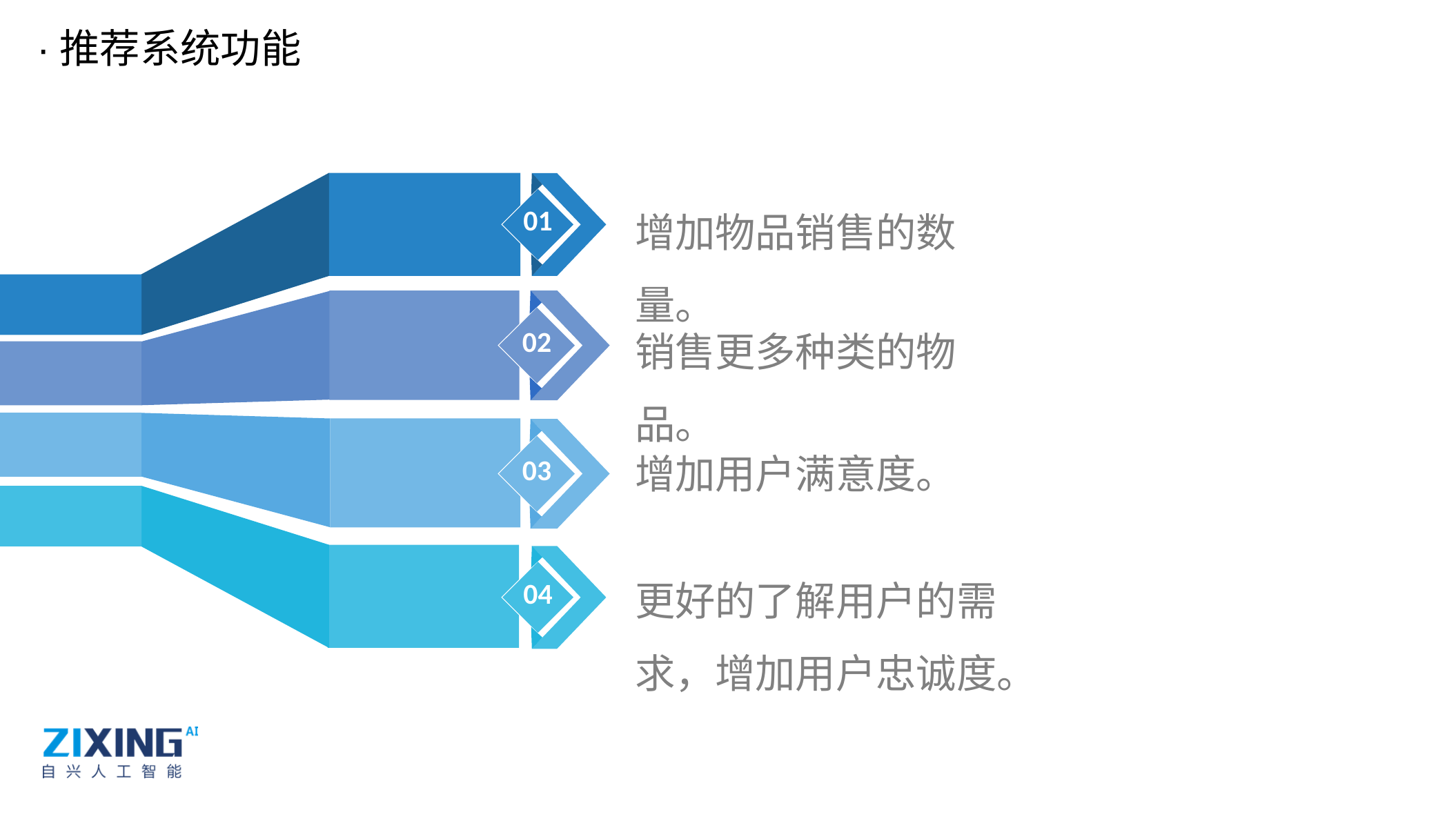

·推荐系统功能

01

增加物品销售的数量。

销售更多种类的物品。

02

增加用户满意度。

03

更好的了解用户的需求，增加用户忠诚度。

04